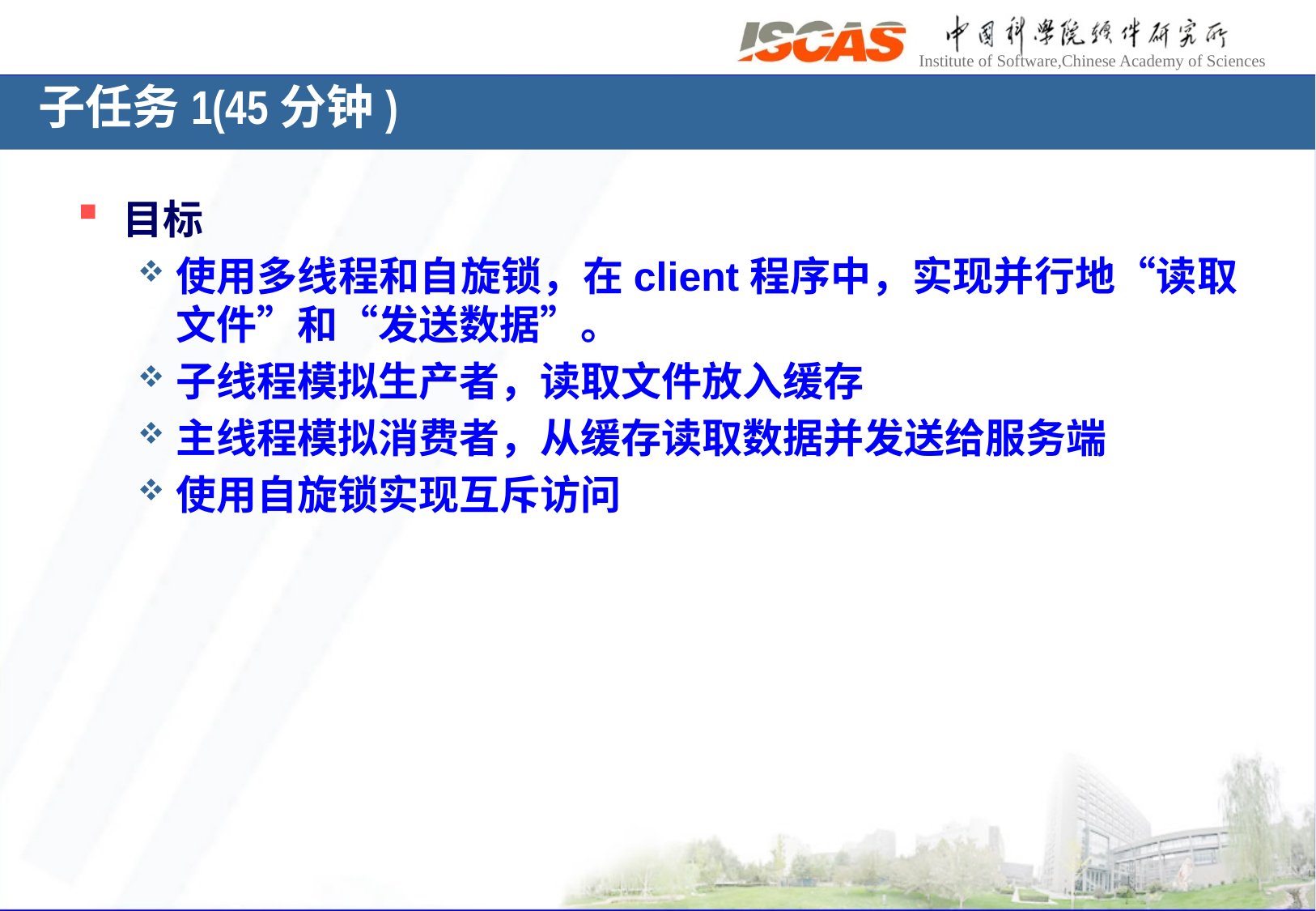

子任务1(45分钟)
目标
使用多线程和自旋锁，在client程序中，实现并行地“读取文件”和“发送数据”。
子线程模拟生产者，读取文件放入缓存
主线程模拟消费者，从缓存读取数据并发送给服务端
使用自旋锁实现互斥访问